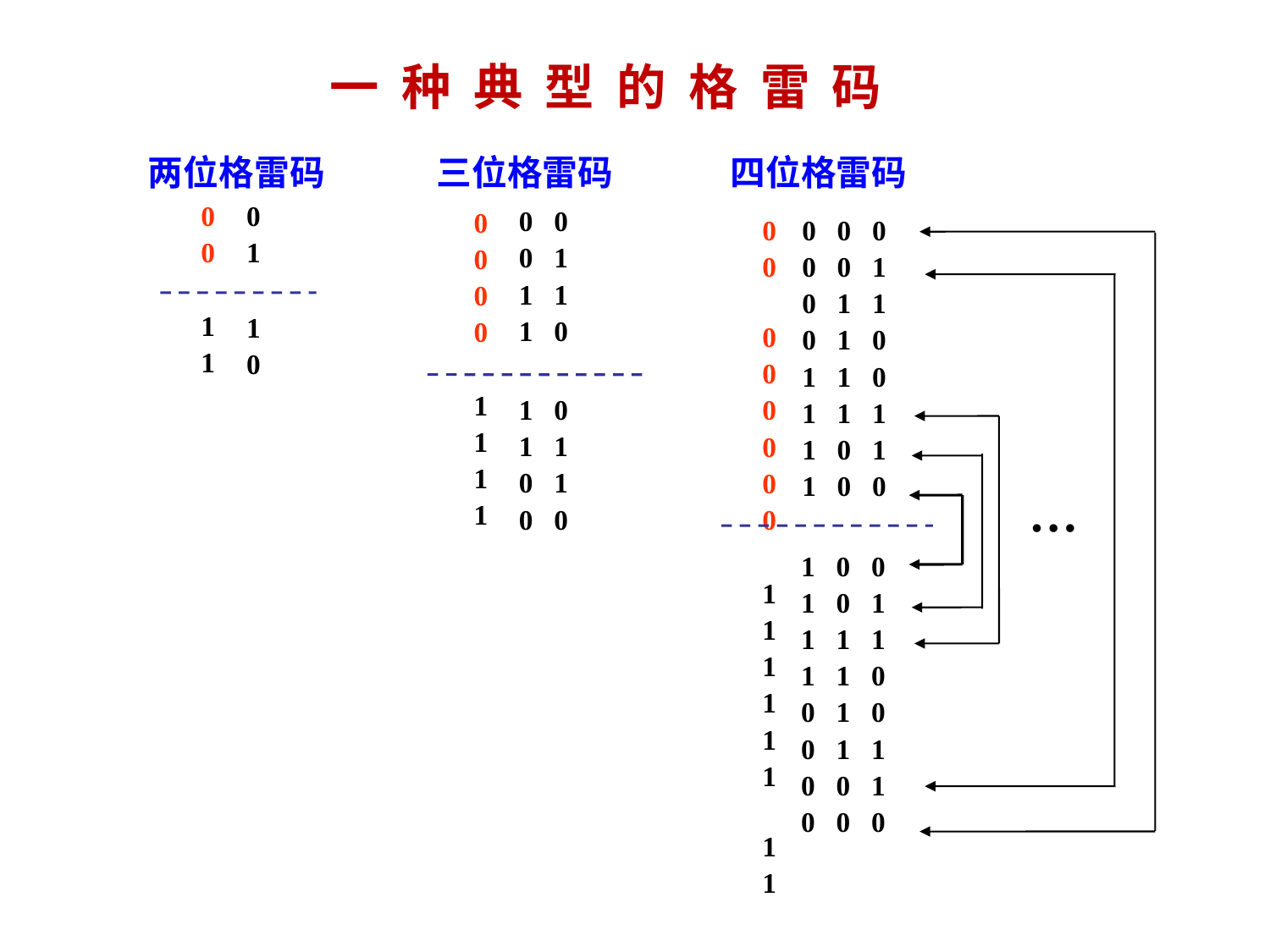

一  种  典  型  的  格  雷  码
两位格雷码
三位格雷码
四位格雷码
0
0

1
1
0
1
0   0
0   1
1   1
1   0
0
0
0
0

1
1
1
1
0
0
0
0
0
0
0
0

1
1
1
1
1
1
1
1
0   0   0
0   0   1
0   1   1
0   1   0
1   1   0
1   1   1
1   0   1
1   0   0

…

1
0

1   0
1   1
0   1
0   0

 1   0   0
 1   0   1
 1   1   1
 1   1   0
 0   1   0
 0   1   1
 0   0   1
 0   0   0